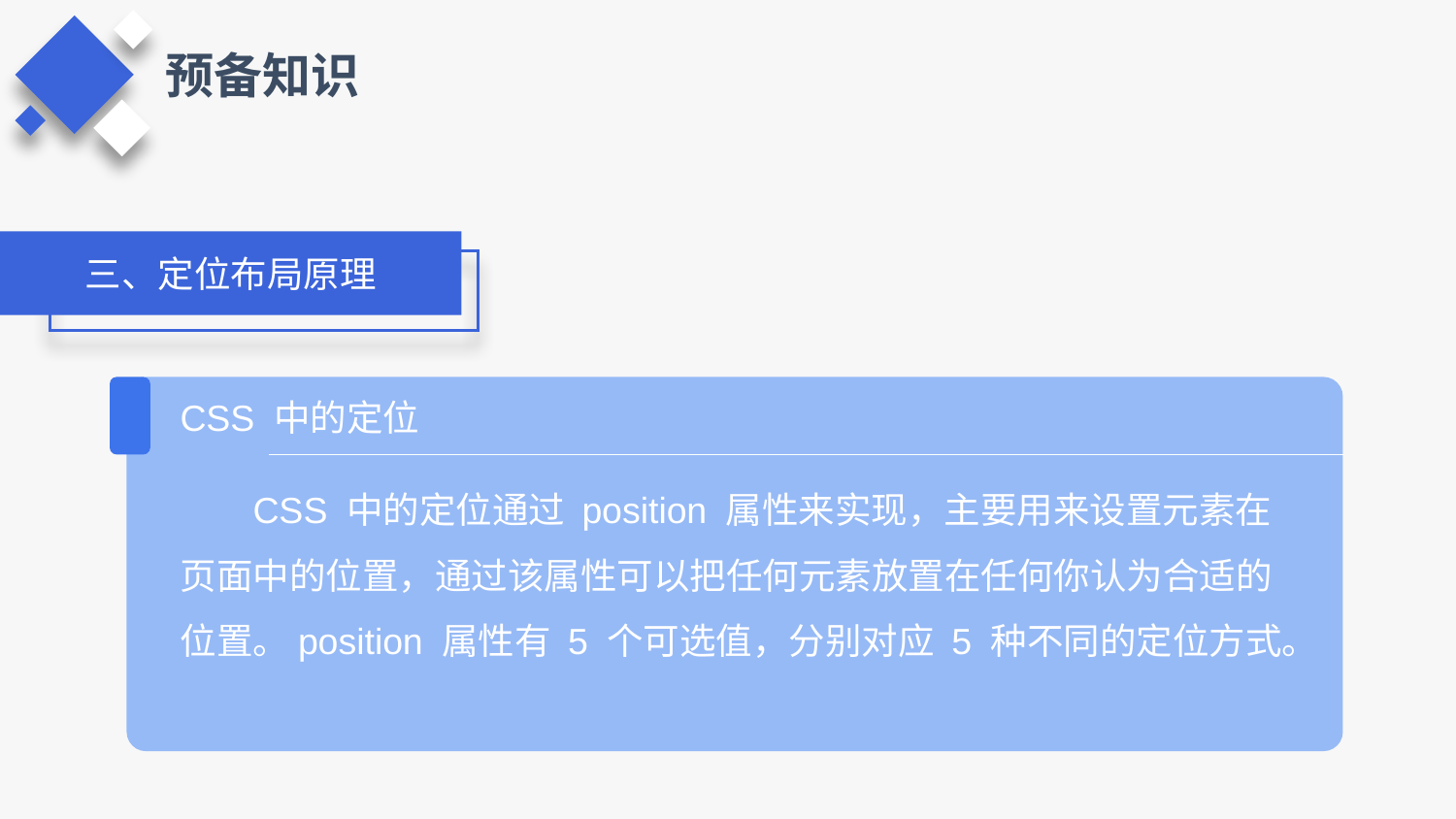

预备知识

三、定位布局原理

CSS 中的定位
CSS 中的定位通过 position 属性来实现，主要用来设置元素在页面中的位置，通过该属性可以把任何元素放置在任何你认为合适的位置。position 属性有 5 个可选值，分别对应 5 种不同的定位方式。